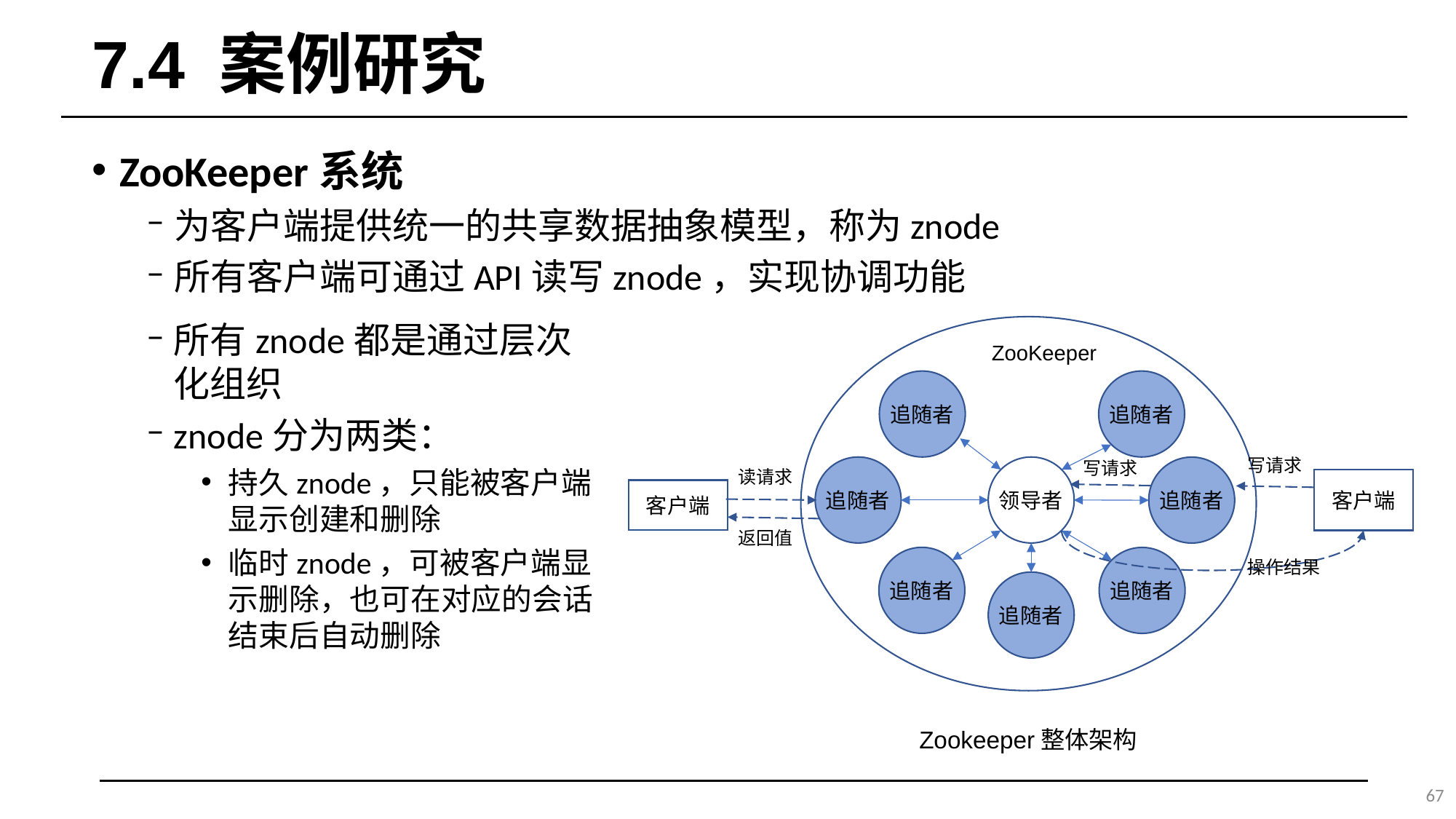

# 7.4 案例研究
ZooKeeper系统
为客户端提供统一的共享数据抽象模型，称为znode
所有客户端可通过API读写znode，实现协调功能

所有znode都是通过层次化组织
znode分为两类：
持久znode，只能被客户端显示创建和删除
临时znode，可被客户端显示删除，也可在对应的会话结束后自动删除

ZooKeeper

追随者

追随者

追随者

领导者

追随者

追随者

追随者

追随者
写请求
写请求
读请求
客户端
客户端
返回值
操作结果
Zookeeper整体架构
67